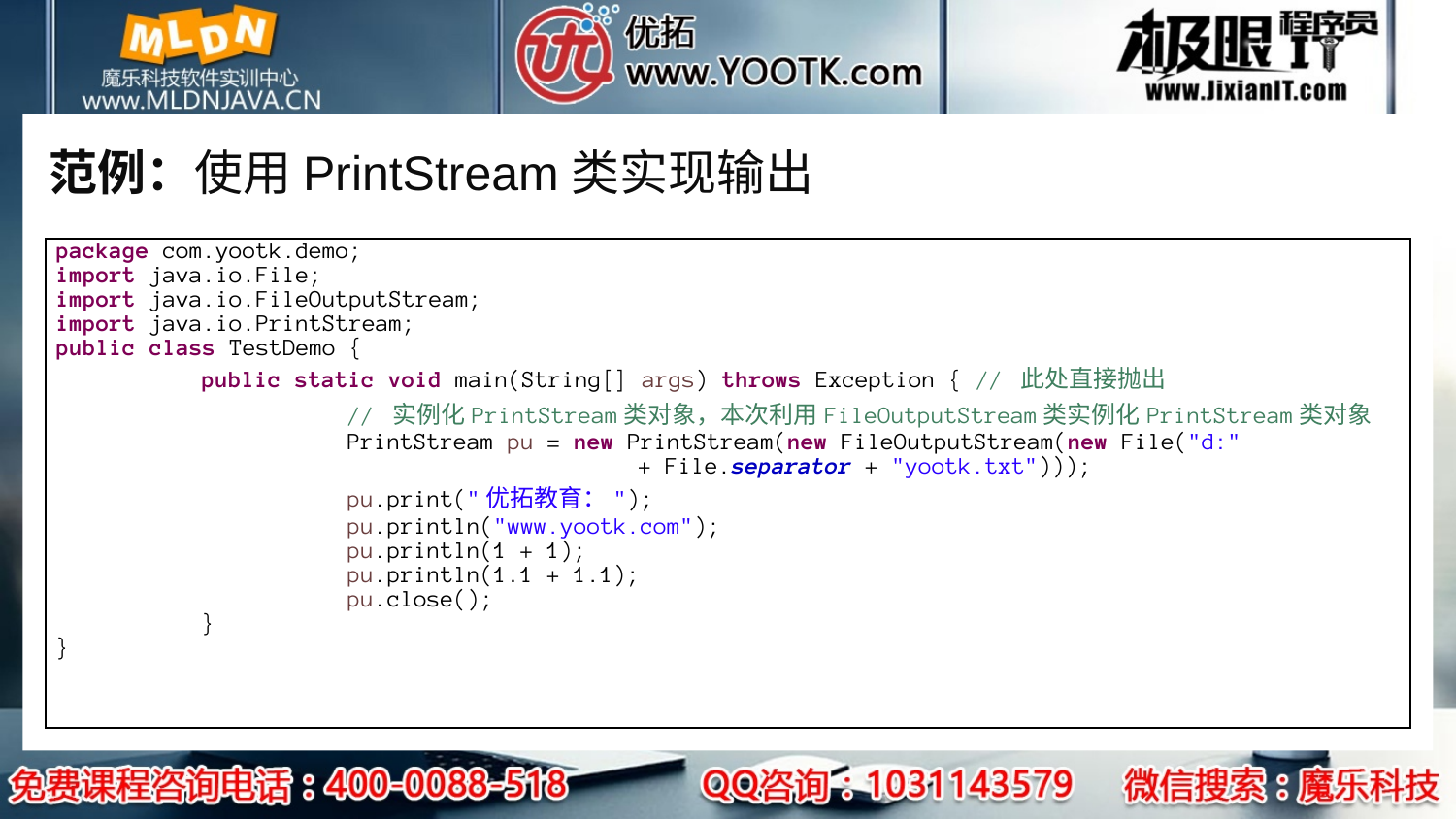

# 范例：使用PrintStream类实现输出
| package com.yootk.demo; import java.io.File; import java.io.FileOutputStream; import java.io.PrintStream; public class TestDemo { public static void main(String[] args) throws Exception { // 此处直接抛出 // 实例化PrintStream类对象，本次利用FileOutputStream类实例化PrintStream类对象 PrintStream pu = new PrintStream(new FileOutputStream(new File("d:" + File.separator + "yootk.txt"))); pu.print("优拓教育："); pu.println("www.yootk.com"); pu.println(1 + 1); pu.println(1.1 + 1.1); pu.close(); } } |
| --- |